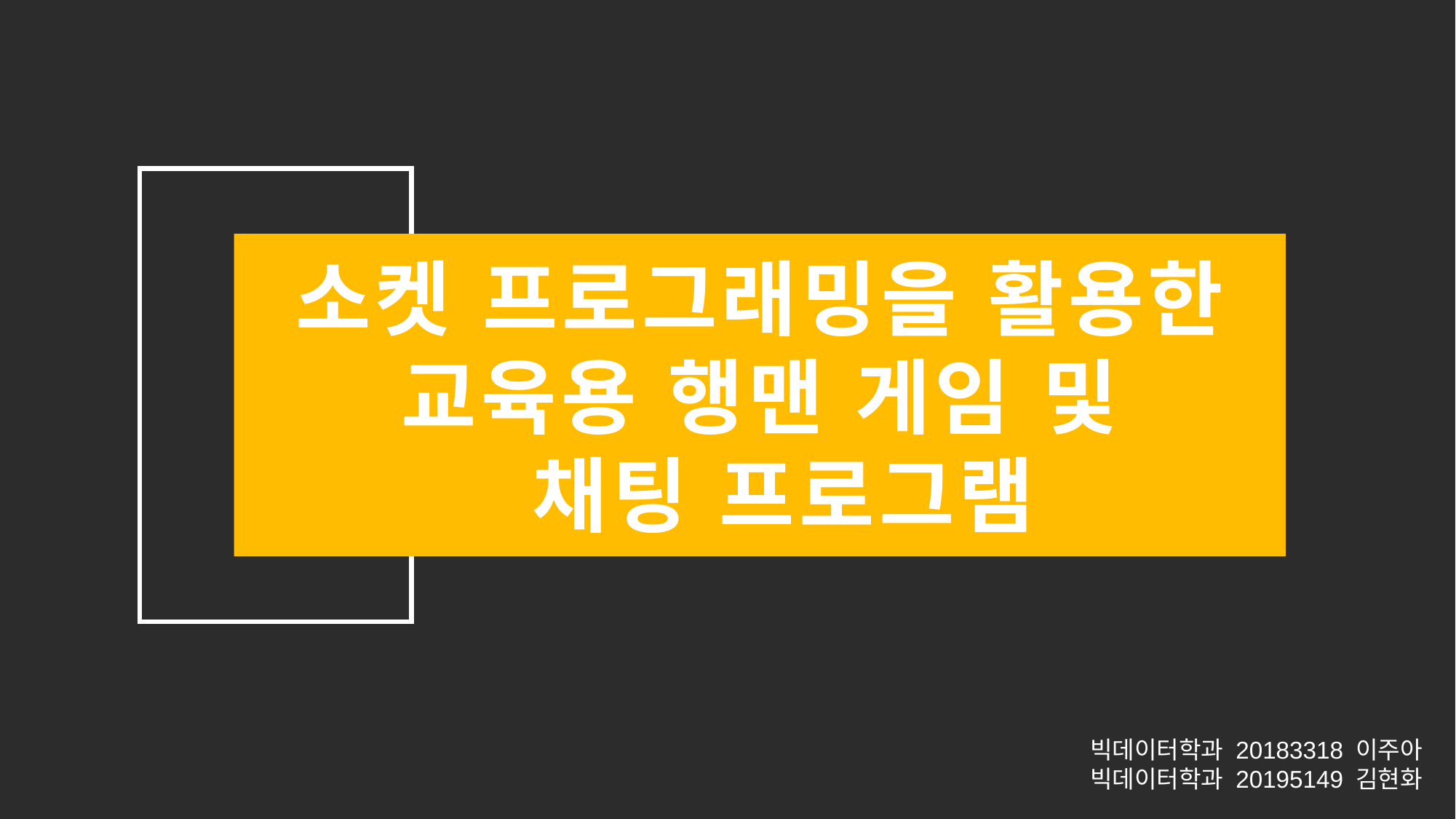

소켓 프로그래밍을 활용한
교육용 행맨 게임 및
 채팅 프로그램
빅데이터학과 20183318 이주아
빅데이터학과 20195149 김현화